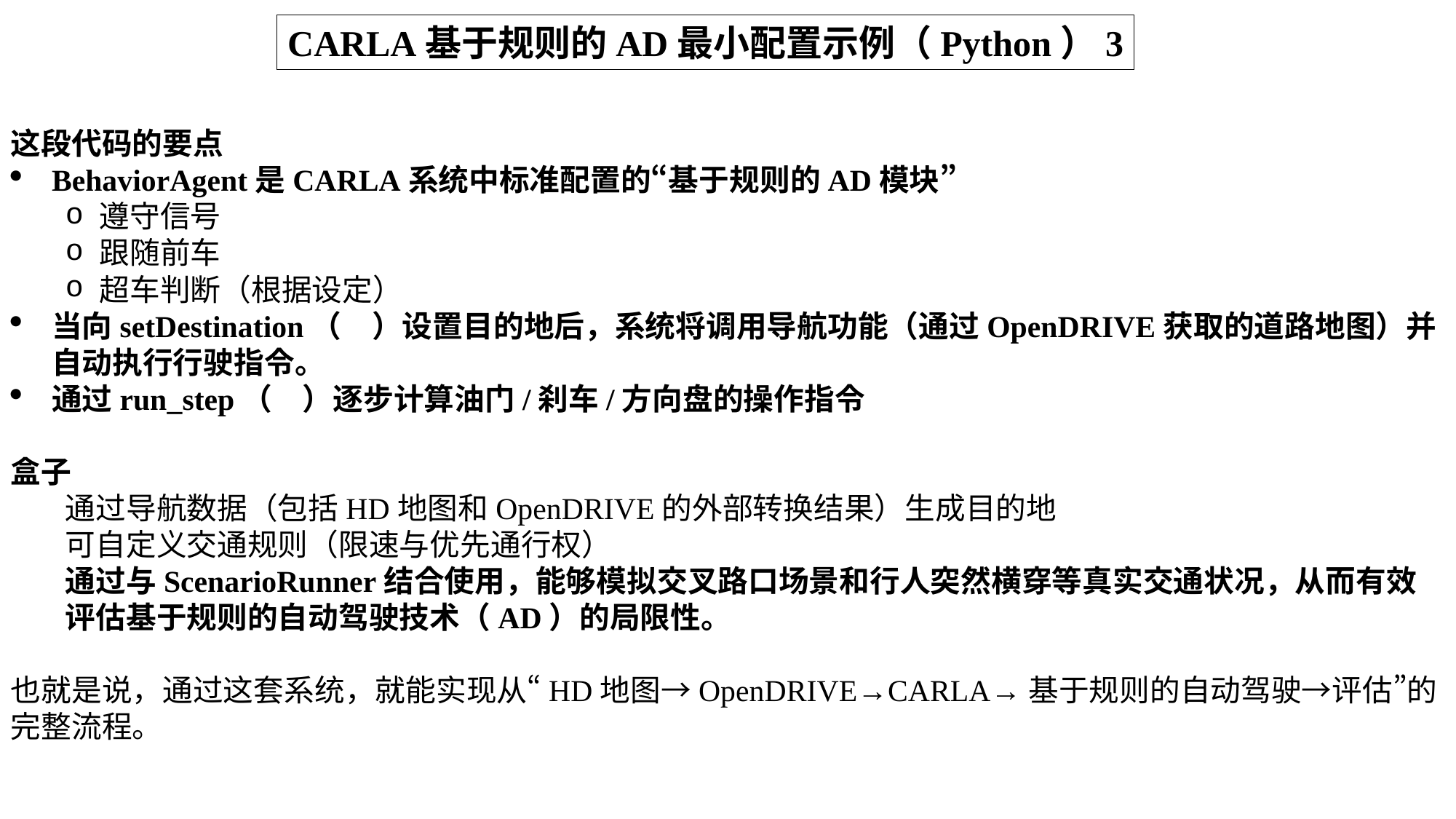

CARLA基于规则的AD最小配置示例（Python）3
这段代码的要点
BehaviorAgent是CARLA系统中标准配置的“基于规则的AD模块”
遵守信号
跟随前车
超车判断（根据设定）
当向setDestination（　）设置目的地后，系统将调用导航功能（通过OpenDRIVE获取的道路地图）并自动执行行驶指令。
通过run_step（　）逐步计算油门/刹车/方向盘的操作指令

盒子
通过导航数据（包括HD地图和OpenDRIVE的外部转换结果）生成目的地
可自定义交通规则（限速与优先通行权）
通过与ScenarioRunner结合使用，能够模拟交叉路口场景和行人突然横穿等真实交通状况，从而有效评估基于规则的自动驾驶技术（AD）的局限性。

也就是说，通过这套系统，就能实现从“HD地图→OpenDRIVE→CARLA→基于规则的自动驾驶→评估”的完整流程。